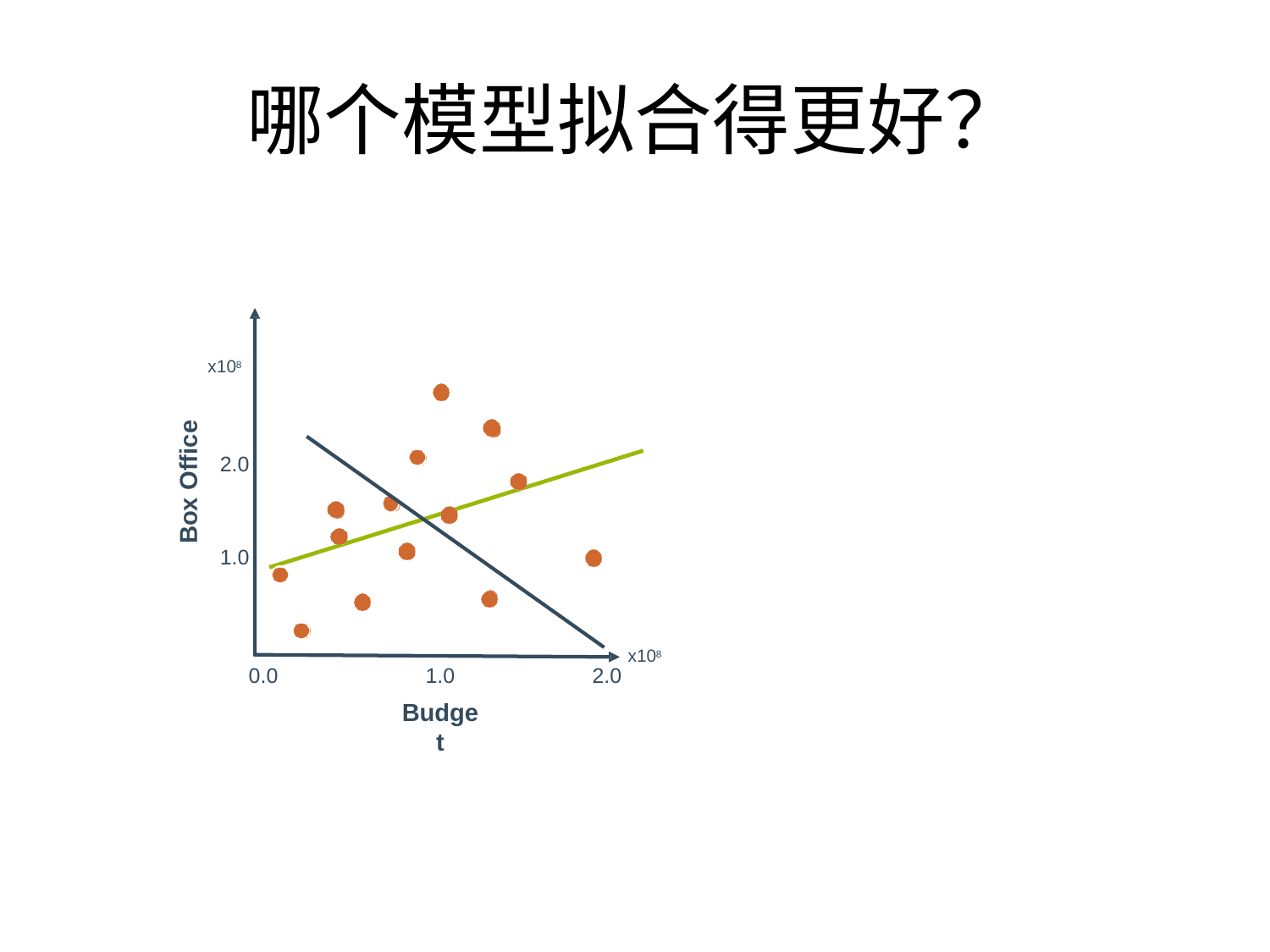

# 哪个模型拟合得更好？

x108
Box Office

2.0

1.0

x108
2.0

1.0
Budget
0.0